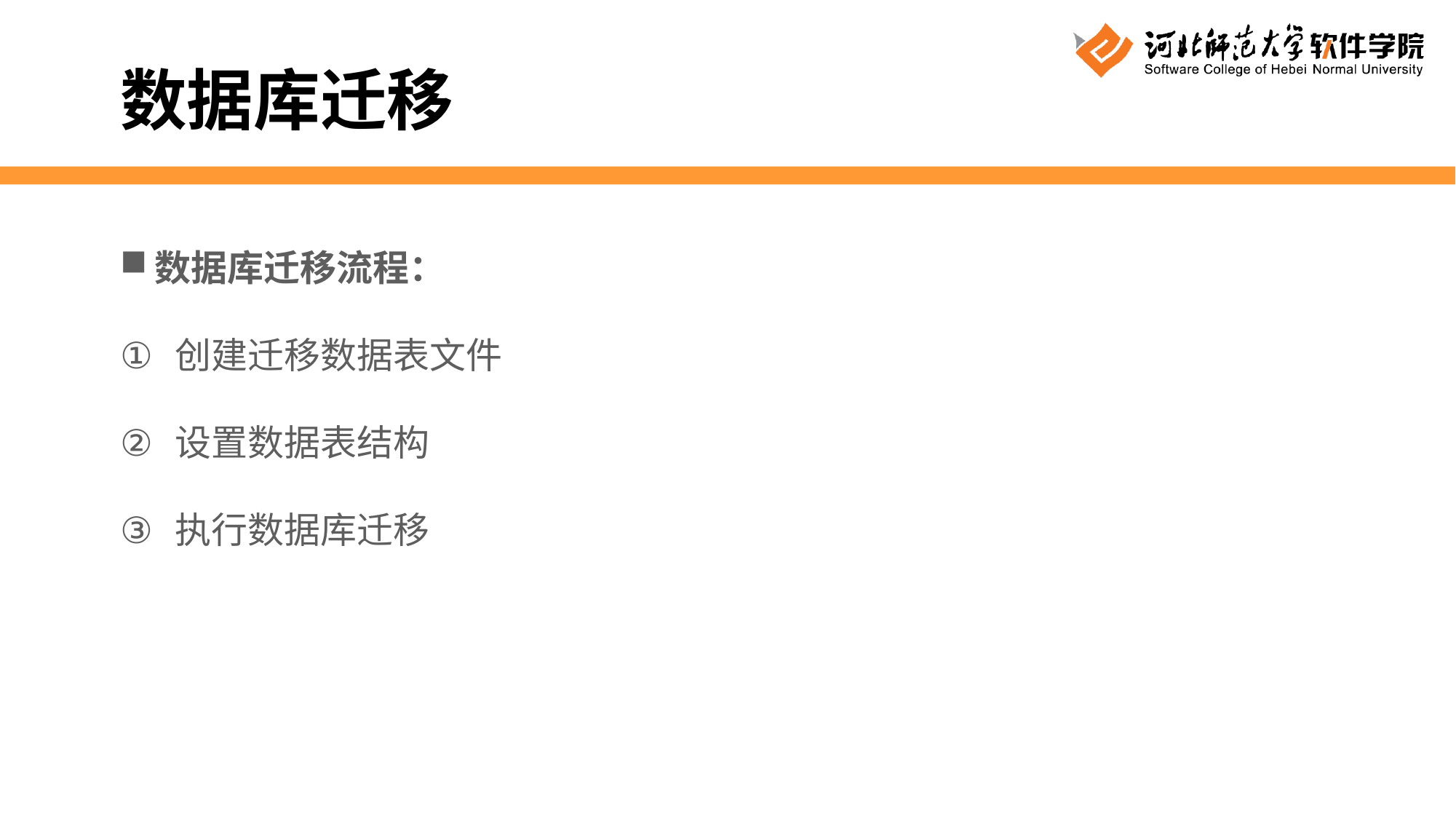

数据库迁移
数据库迁移流程：
创建迁移数据表文件
设置数据表结构
执行数据库迁移